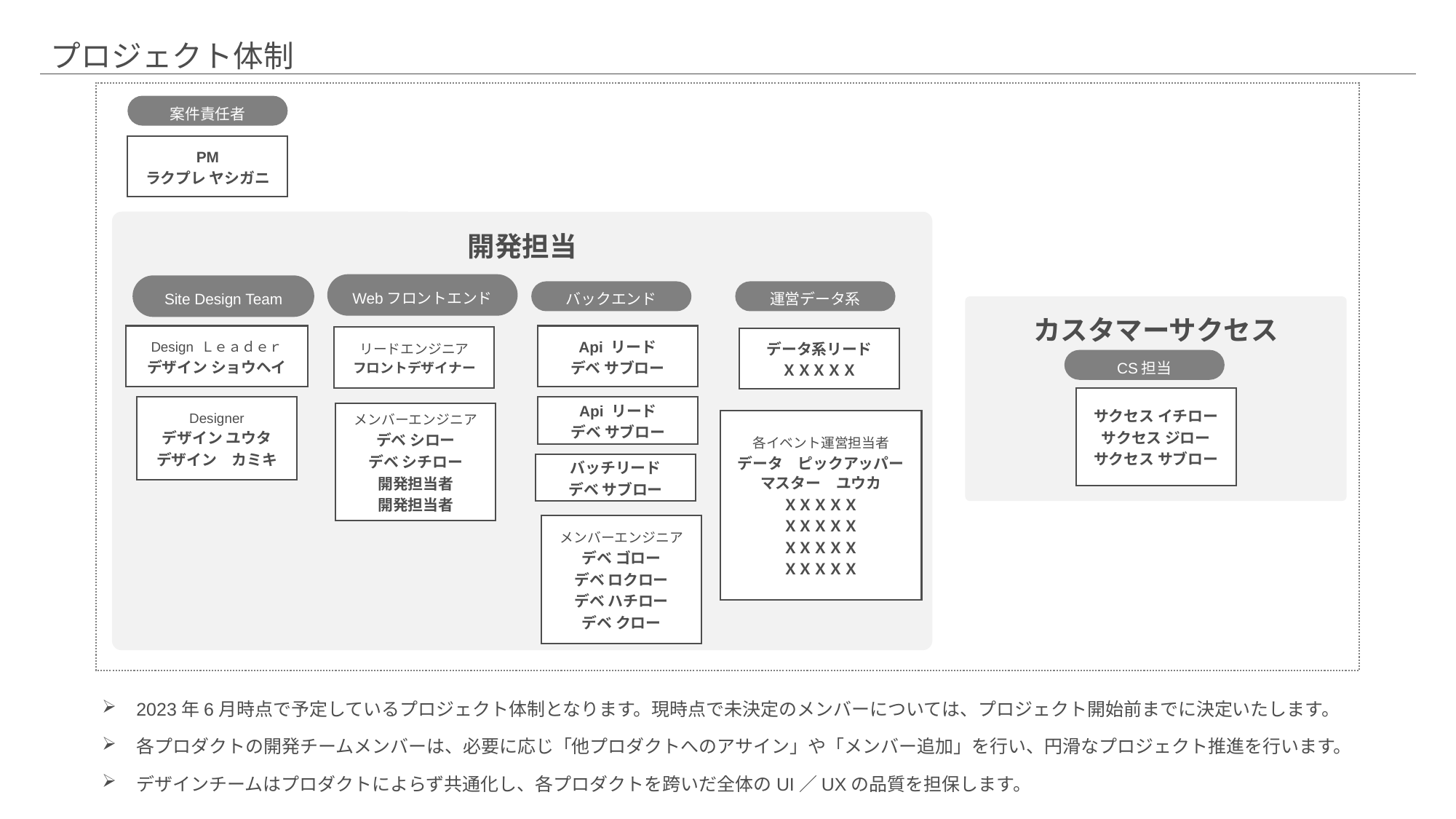

# プロジェクト体制

案件責任者
PM
ラクプレ ヤシガニ
開発担当
Webフロントエンド
Site Design Team
バックエンド
運営データ系
カスタマーサクセス
Design Ｌｅａｄｅｒ
デザイン ショウヘイ
Api リード
デベ サブロー
リードエンジニア
フロントデザイナー
データ系リード
ＸＸＸＸＸ
CS担当
サクセス イチロー
サクセス ジロー
サクセス サブロー
Designer
デザイン ユウタ
デザイン　カミキ
Api リード
デベ サブロー
メンバーエンジニア
デベ シロー
デベ シチロー
開発担当者
開発担当者
各イベント運営担当者
データ　ピックアッパー
マスター　ユウカ
ＸＸＸＸＸ
ＸＸＸＸＸ
ＸＸＸＸＸ
ＸＸＸＸＸ
バッチリード
デベ サブロー
メンバーエンジニア
デベ ゴロー
デベ ロクロー
デベ ハチロー
デベ クロー
2023年6月時点で予定しているプロジェクト体制となります。現時点で未決定のメンバーについては、プロジェクト開始前までに決定いたします。
各プロダクトの開発チームメンバーは、必要に応じ「他プロダクトへのアサイン」や「メンバー追加」を行い、円滑なプロジェクト推進を行います。
デザインチームはプロダクトによらず共通化し、各プロダクトを跨いだ全体のUI／UXの品質を担保します。